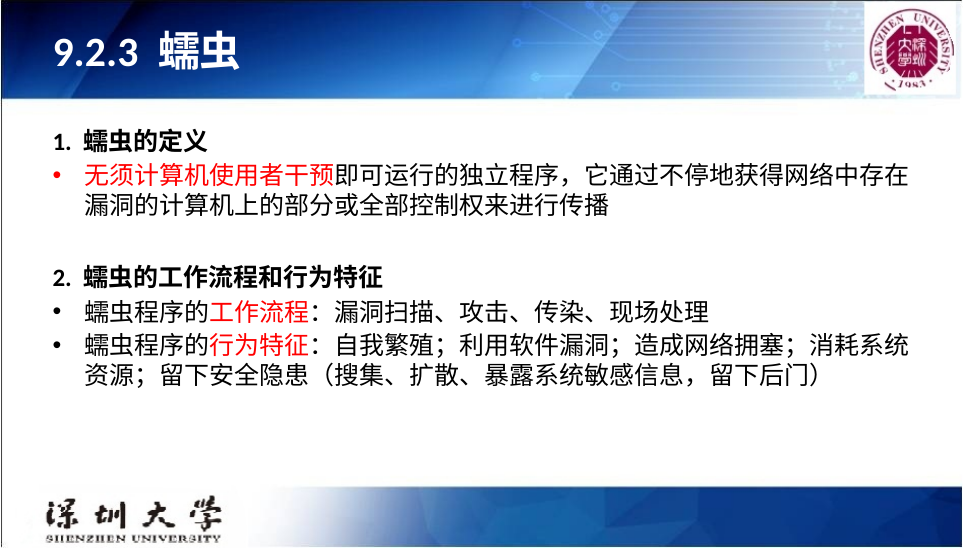

# 9.2.3 蠕虫
1. 蠕虫的定义
无须计算机使用者干预即可运行的独立程序，它通过不停地获得网络中存在漏洞的计算机上的部分或全部控制权来进行传播

2. 蠕虫的工作流程和行为特征
蠕虫程序的工作流程：漏洞扫描、攻击、传染、现场处理
蠕虫程序的行为特征：自我繁殖；利用软件漏洞；造成网络拥塞；消耗系统资源；留下安全隐患（搜集、扩散、暴露系统敏感信息，留下后门）
329